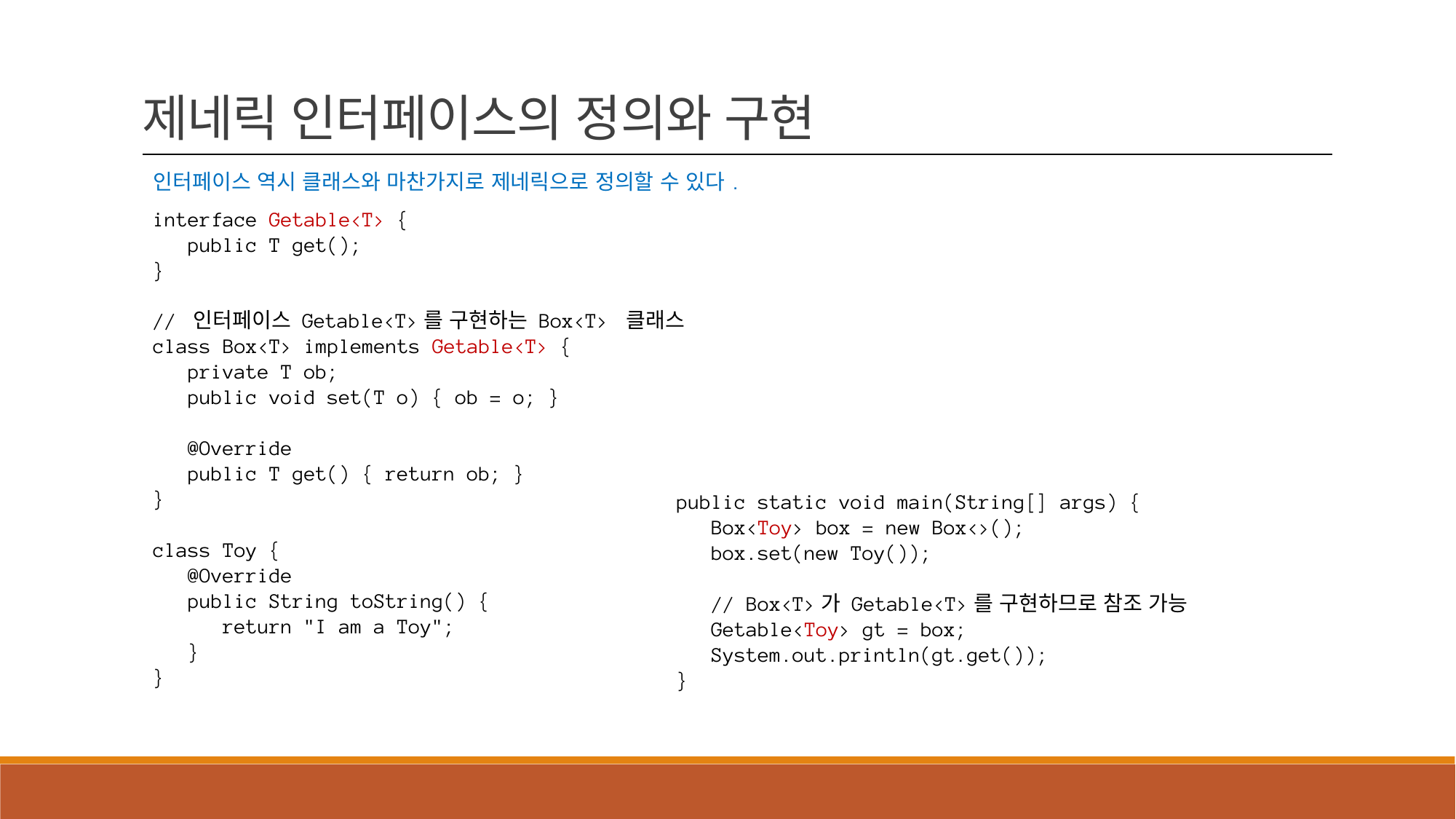

제네릭 인터페이스의 정의와 구현
인터페이스 역시 클래스와 마찬가지로 제네릭으로 정의할 수 있다.
interface Getable<T> {
   public T get();
}

// 인터페이스 Getable<T>를 구현하는 Box<T> 클래스
class Box<T> implements Getable<T> {
   private T ob;
   public void set(T o) { ob = o; }

   @Override
   public T get() { return ob; }
}

class Toy {
   @Override
   public String toString() {
      return "I am a Toy";
   }
}
public static void main(String[] args) {
   Box<Toy> box = new Box<>();
   box.set(new Toy());

   // Box<T>가 Getable<T>를 구현하므로 참조 가능
   Getable<Toy> gt = box;
   System.out.println(gt.get());
}